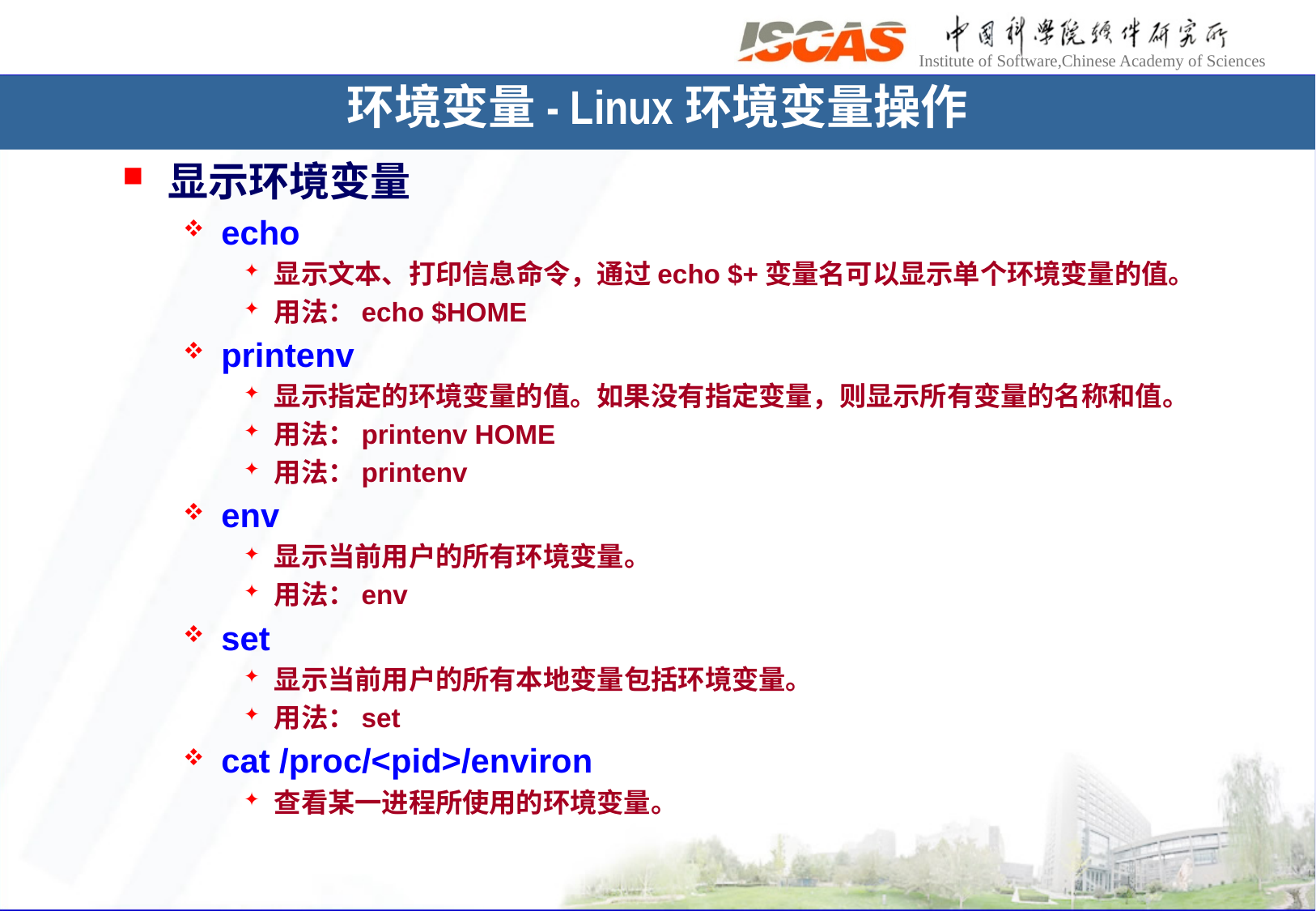

环境变量- Linux环境变量操作
显示环境变量
echo
显示文本、打印信息命令，通过echo $+变量名可以显示单个环境变量的值。
用法：echo $HOME
printenv
显示指定的环境变量的值。如果没有指定变量，则显示所有变量的名称和值。
用法：printenv HOME
用法：printenv
env
显示当前用户的所有环境变量。
用法：env
set
显示当前用户的所有本地变量包括环境变量。
用法：set
cat /proc/<pid>/environ
查看某一进程所使用的环境变量。